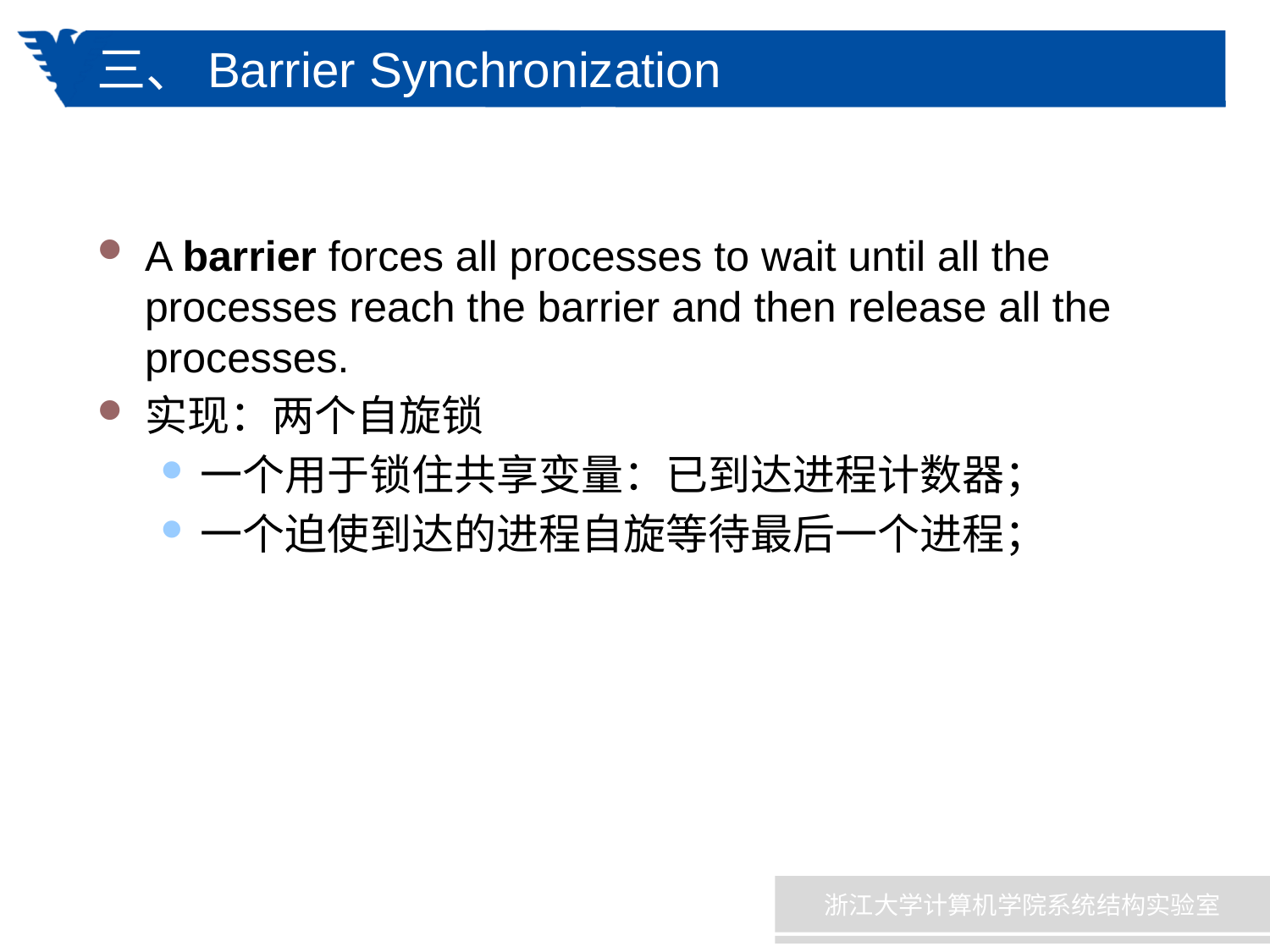

# 三、Barrier Synchronization
A barrier forces all processes to wait until all the processes reach the barrier and then release all the processes.
实现：两个自旋锁
一个用于锁住共享变量：已到达进程计数器；
一个迫使到达的进程自旋等待最后一个进程；